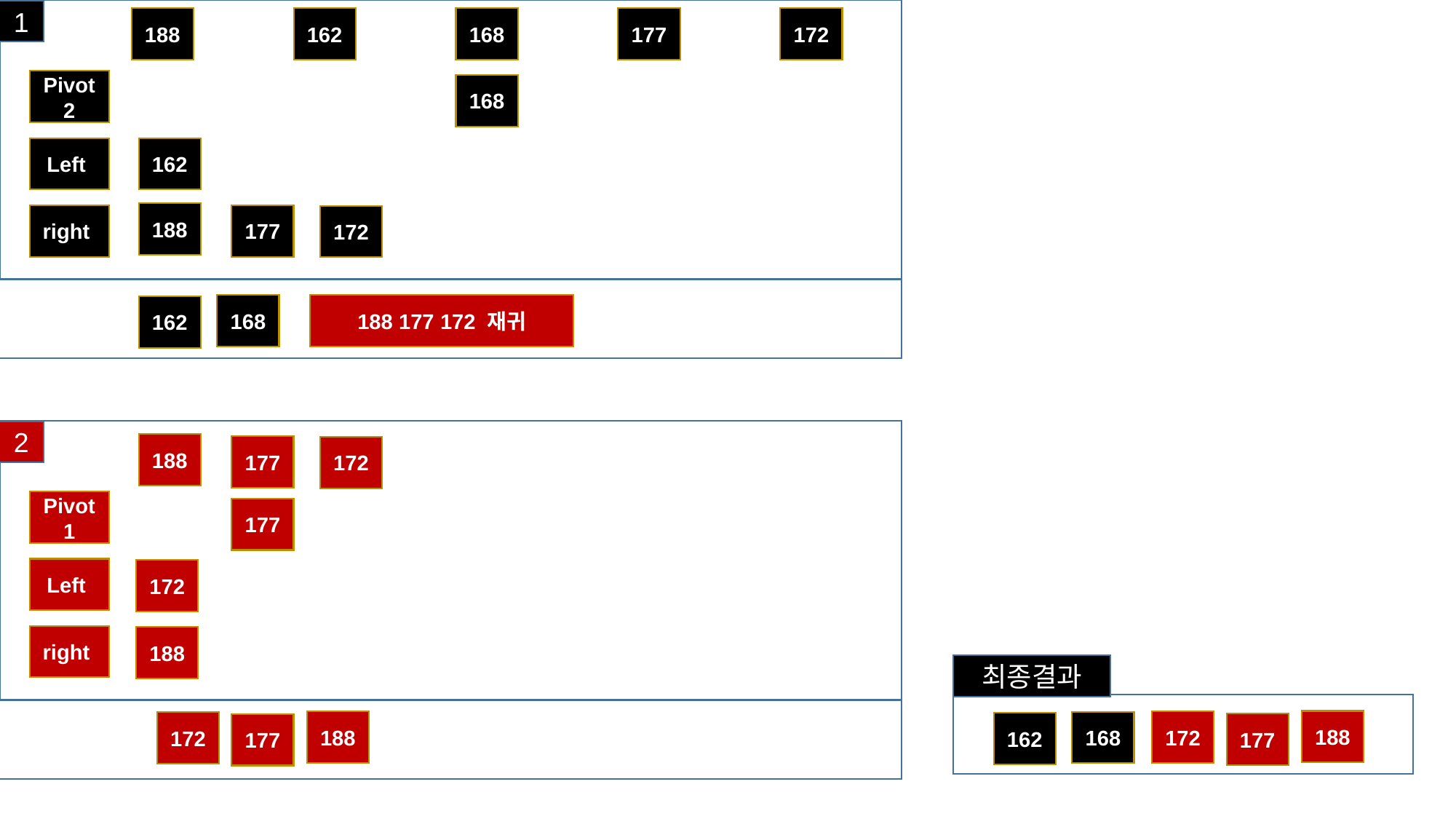

1
188
162
168
177
172
Pivot
2
168
Left
162
188
right
177
172

188 177 172 재귀
168
162

2
188
177
172
Pivot
1
177
Left
172
right
188
최종결과

188
188
172
168
172
162
177
177